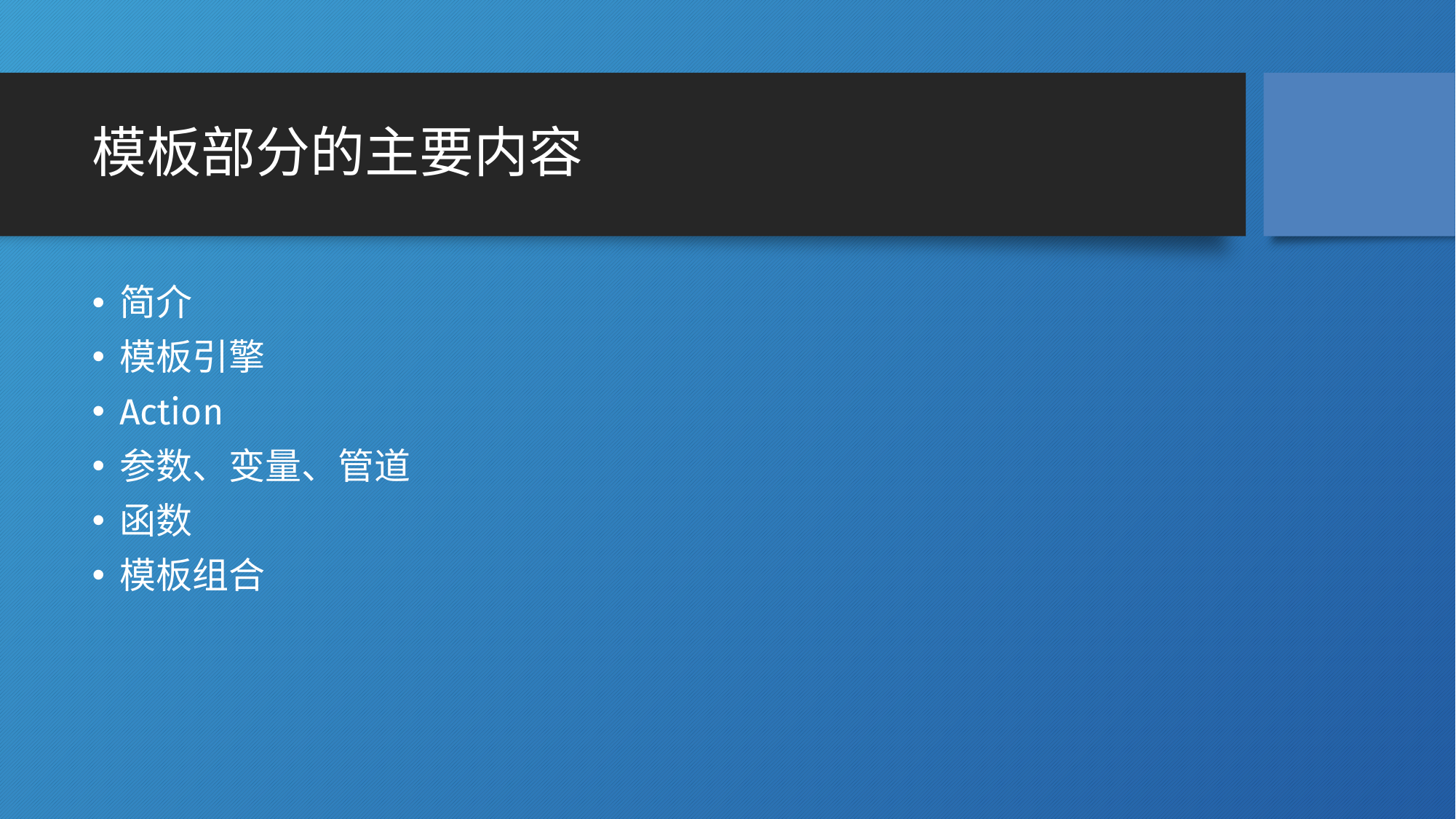

# 模板部分的主要内容
简介
模板引擎
Action
参数、变量、管道
函数
模板组合